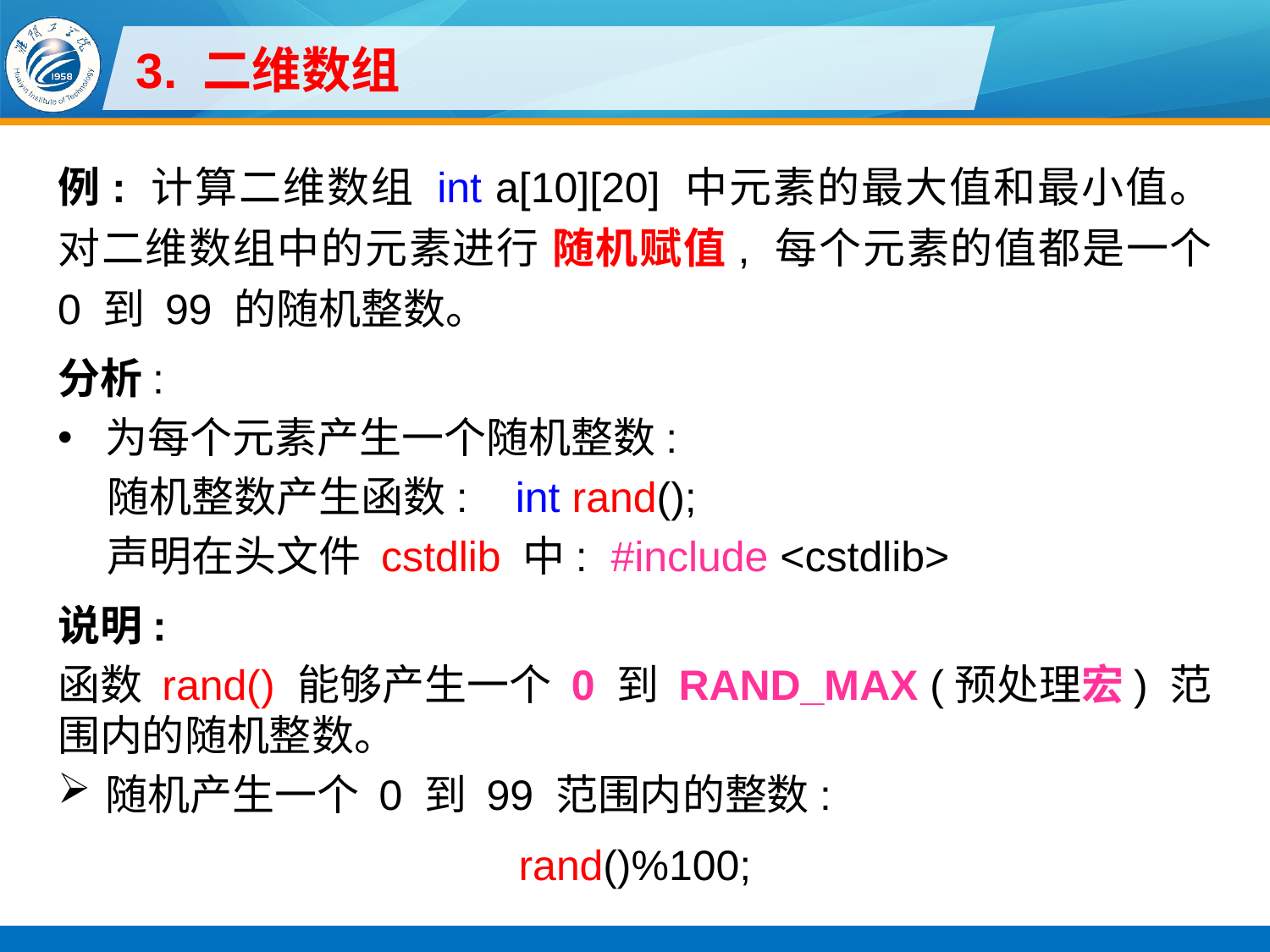

# 3. 二维数组
例: 计算二维数组 int a[10][20] 中元素的最大值和最小值。对二维数组中的元素进行 随机赋值, 每个元素的值都是一个 0 到 99 的随机整数。
分析:
为每个元素产生一个随机整数:
随机整数产生函数:    int rand();
声明在头文件 cstdlib 中:  #include <cstdlib>
说明:
函数 rand() 能够产生一个 0 到 RAND_MAX (预处理宏) 范围内的随机整数。
随机产生一个 0 到 99 范围内的整数:
rand()%100;